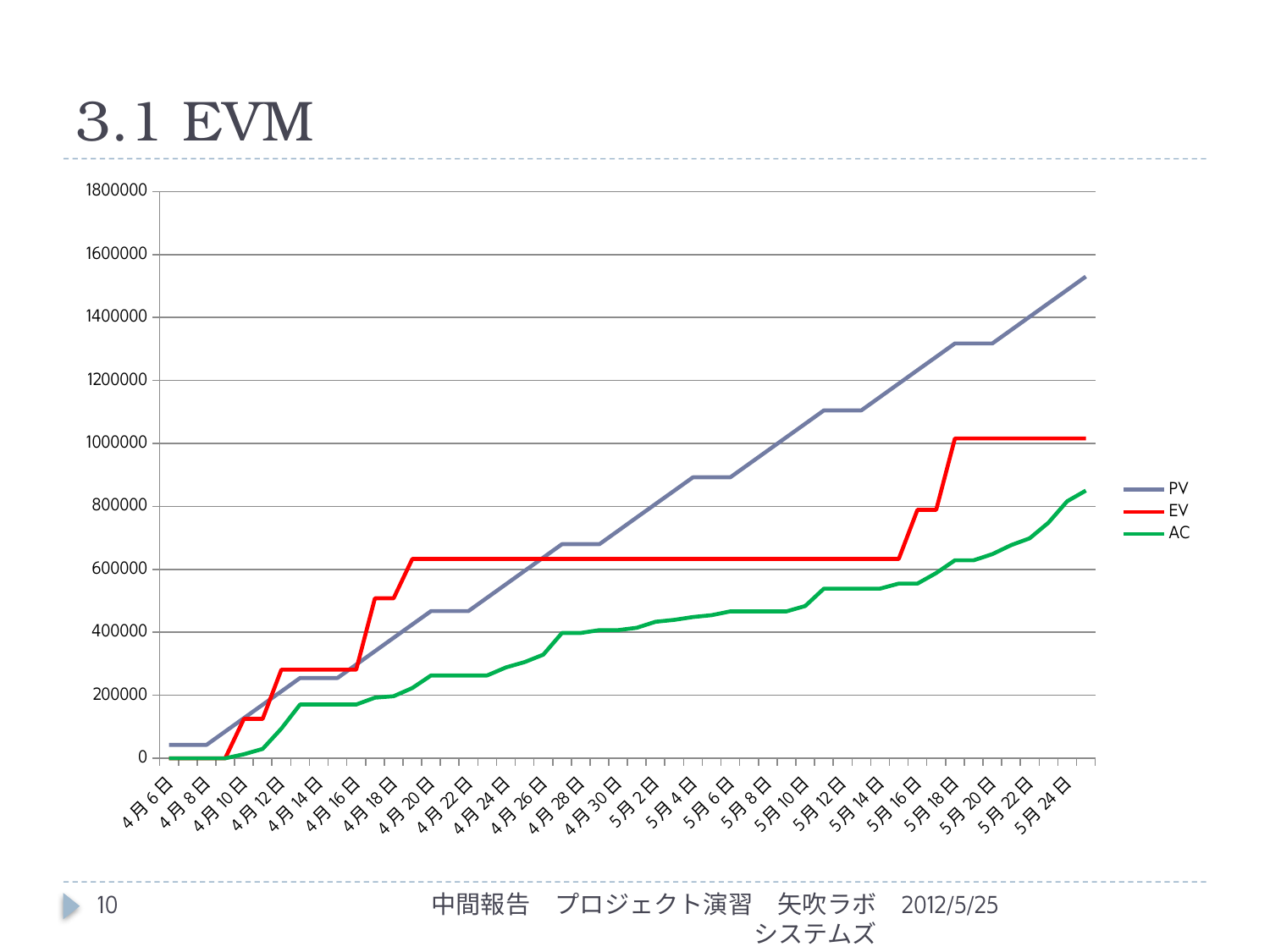

# 3.1 EVM

### Chart

| Category | PV | EV | AC |
|---|---|---|---|
| 41005 | 42500.0 | 0.0 | 0.0 |
| 41006 | 42500.0 | 0.0 | 0.0 |
| 41007 | 42500.0 | 0.0 | 0.0 |
| 41008 | 85000.0 | 0.0 | 0.0 |
| 41009 | 127500.0 | 124999.0 | 12750.0 |
| 41010 | 170000.0 | 124999.0 | 29750.0 |
| 41011 | 212500.0 | 281249.0 | 94250.0 |
| 41012 | 255000.0 | 281249.0 | 170750.0 |
| 41013 | 255000.0 | 281249.0 | 170750.0 |
| 41014 | 255000.0 | 281249.0 | 170750.0 |
| 41015 | 297500.0 | 281249.0 | 170750.0 |
| 41016 | 340000.0 | 507911.0 | 192500.0 |
| 41017 | 382500.0 | 507911.0 | 197000.0 |
| 41018 | 425000.0 | 632910.0 | 223000.0 |
| 41019 | 467500.0 | 632910.0 | 263000.0 |
| 41020 | 467500.0 | 632910.0 | 263000.0 |
| 41021 | 467500.0 | 632910.0 | 263000.0 |
| 41022 | 510000.0 | 632910.0 | 263000.0 |
| 41023 | 552500.0 | 632910.0 | 288500.0 |
| 41024 | 595000.0 | 632910.0 | 305500.0 |
| 41025 | 637500.0 | 632910.0 | 329000.0 |
| 41026 | 680000.0 | 632910.0 | 398000.0 |
| 41027 | 680000.0 | 632910.0 | 398000.0 |
| 41028 | 680000.0 | 632910.0 | 407000.0 |
| 41029 | 722500.0 | 632910.0 | 407000.0 |
| 41030 | 765000.0 | 632910.0 | 414500.0 |
| 41031 | 807500.0 | 632910.0 | 433500.0 |
| 41032 | 850000.0 | 632910.0 | 439500.0 |
| 41033 | 892500.0 | 632910.0 | 448500.0 |
| 41034 | 892500.0 | 632910.0 | 454500.0 |
| 41035 | 892500.0 | 632910.0 | 466500.0 |
| 41036 | 935000.0 | 632910.0 | 466500.0 |
| 41037 | 977500.0 | 632910.0 | 466500.0 |
| 41038 | 1020000.0 | 632910.0 | 466500.0 |
| 41039 | 1062500.0 | 632910.0 | 483500.0 |
| 41040 | 1105000.0 | 632910.0 | 538750.0 |
| 41041 | 1105000.0 | 632910.0 | 538750.0 |
| 41042 | 1105000.0 | 632910.0 | 538750.0 |
| 41043 | 1147500.0 | 632910.0 | 538750.0 |
| 41044 | 1190000.0 | 632910.0 | 554750.0 |
| 41045 | 1232500.0 | 789160.0 | 554750.0 |
| 41046 | 1275000.0 | 789160.0 | 588250.0 |
| 41047 | 1317500.0 | 1015822.0 | 628750.0 |
| 41048 | 1317500.0 | 1015822.0 | 628750.0 |
| 41049 | 1317500.0 | 1015822.0 | 648250.0 |
| 41050 | 1360000.0 | 1015822.0 | 676750.0 |
| 41051 | 1402500.0 | 1015822.0 | 698750.0 |
| 41052 | 1445000.0 | 1015822.0 | 748250.0 |
| 41053 | 1487500.0 | 1015822.0 | 816250.0 |
| 41054 | 1530000.0 | 1015822.0 | 850250.0 |
10
中間報告　プロジェクト演習　矢吹ラボシステムズ
2012/5/25